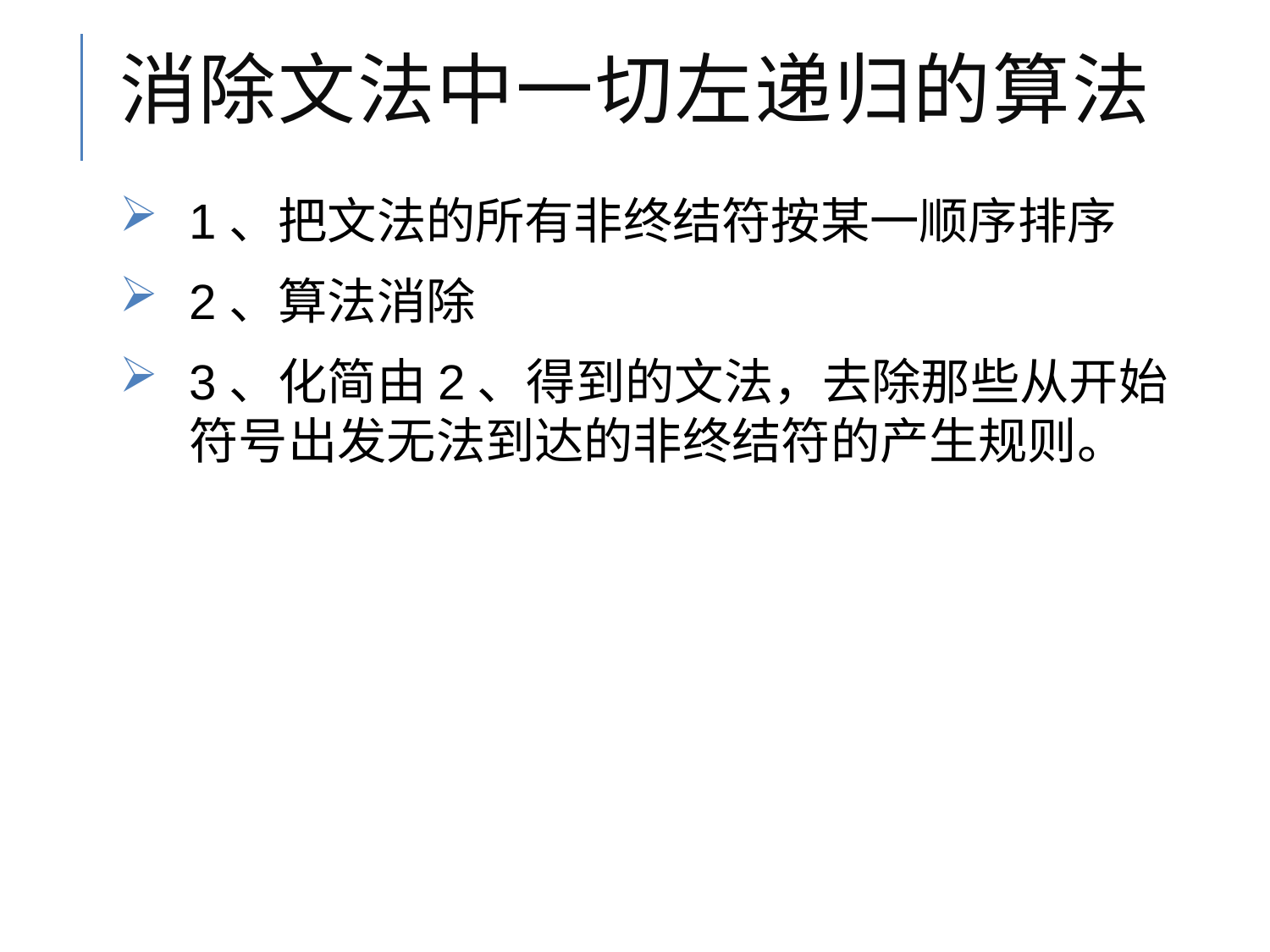

# 消除文法中一切左递归的算法
1、把文法的所有非终结符按某一顺序排序
2、算法消除
3、化简由2、得到的文法，去除那些从开始符号出发无法到达的非终结符的产生规则。

26